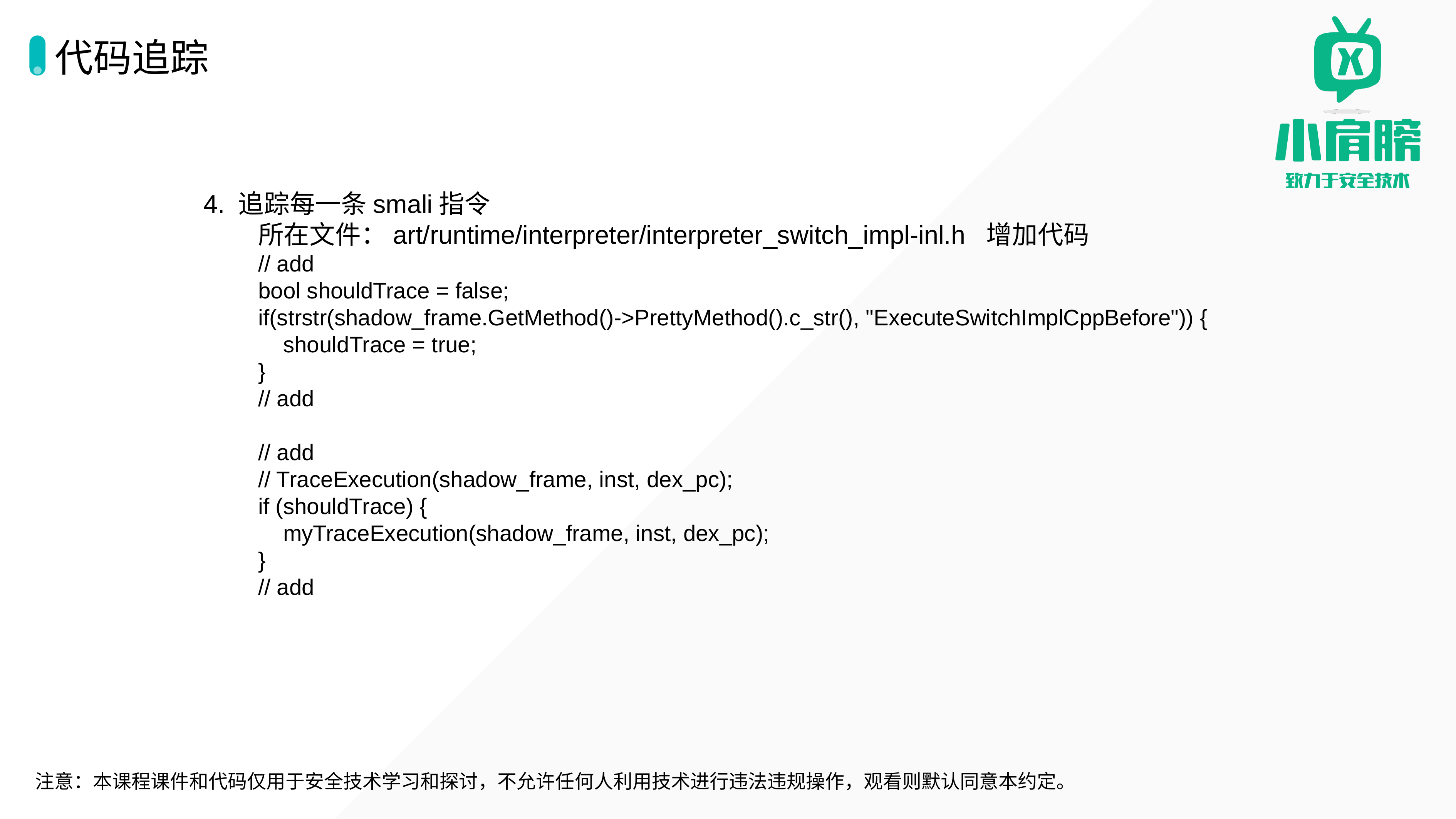

# 代码追踪
4. 追踪每一条smali指令
所在文件：art/runtime/interpreter/interpreter_switch_impl-inl.h  增加代码
// add
bool shouldTrace = false;
if(strstr(shadow_frame.GetMethod()->PrettyMethod().c_str(), "ExecuteSwitchImplCppBefore")) {
    shouldTrace = true;
}
// add

// add
// TraceExecution(shadow_frame, inst, dex_pc);
if (shouldTrace) {
    myTraceExecution(shadow_frame, inst, dex_pc);
}
// add